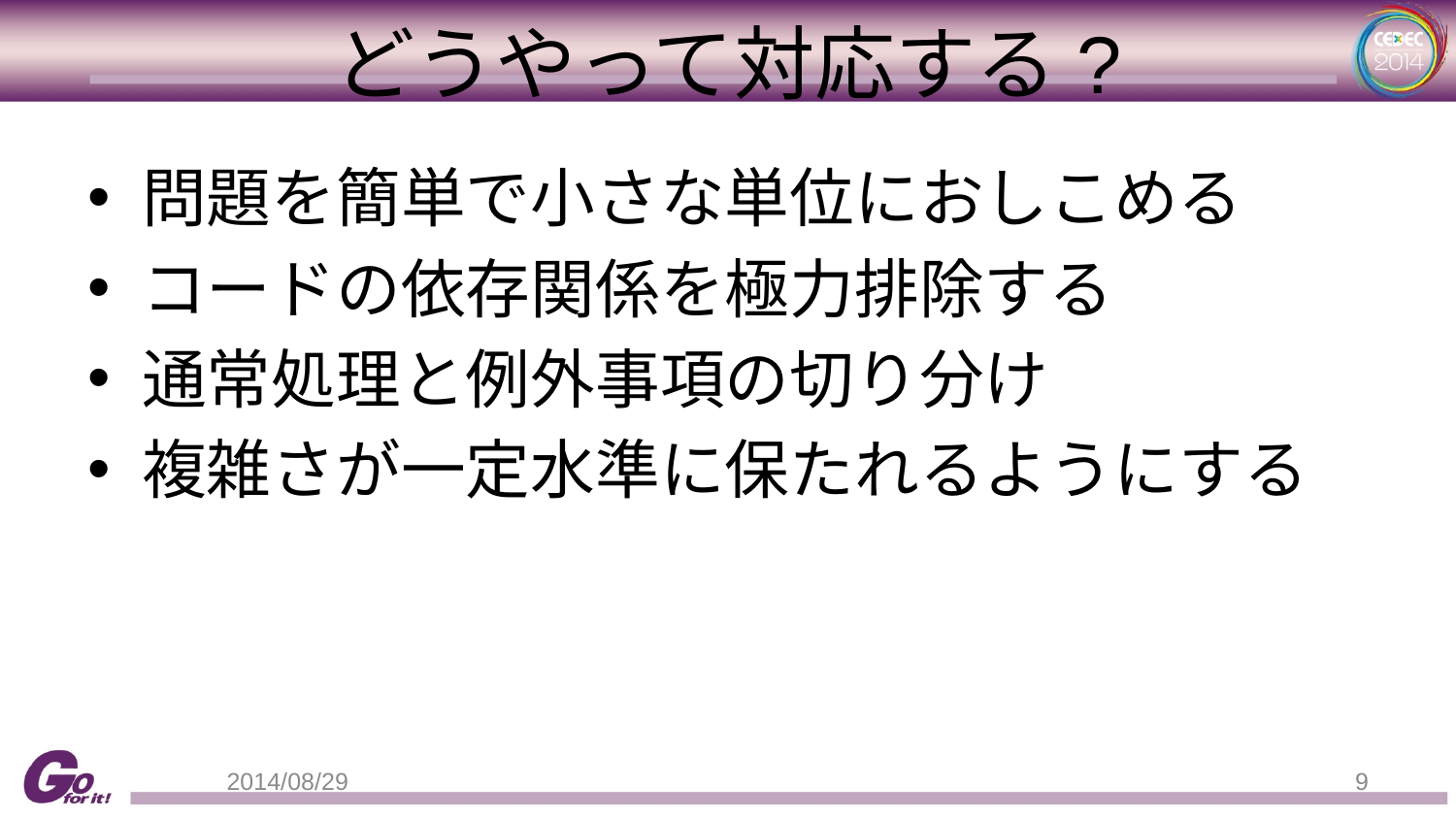

# どうやって対応する?
問題を簡単で小さな単位におしこめる
コードの依存関係を極力排除する
通常処理と例外事項の切り分け
複雑さが一定水準に保たれるようにする
2014/08/29
9